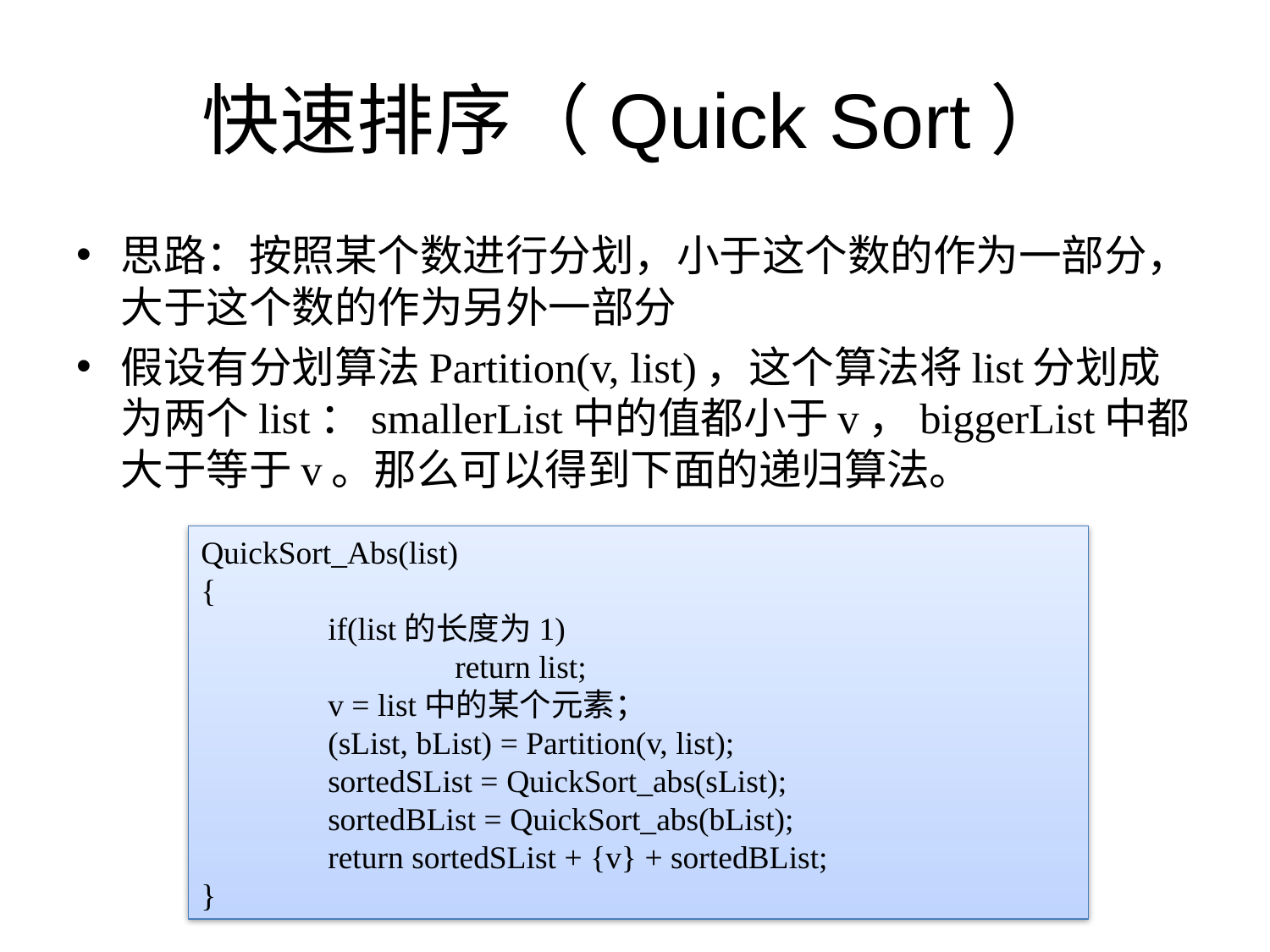

# 快速排序（Quick Sort）
思路：按照某个数进行分划，小于这个数的作为一部分，大于这个数的作为另外一部分
假设有分划算法Partition(v, list)，这个算法将list分划成为两个list：smallerList中的值都小于v，biggerList中都大于等于v。那么可以得到下面的递归算法。

QuickSort_Abs(list)
{
	if(list的长度为1)
		return list;
	v = list中的某个元素；
	(sList, bList) = Partition(v, list);
	sortedSList = QuickSort_abs(sList);
	sortedBList = QuickSort_abs(bList);
	return sortedSList + {v} + sortedBList;
}